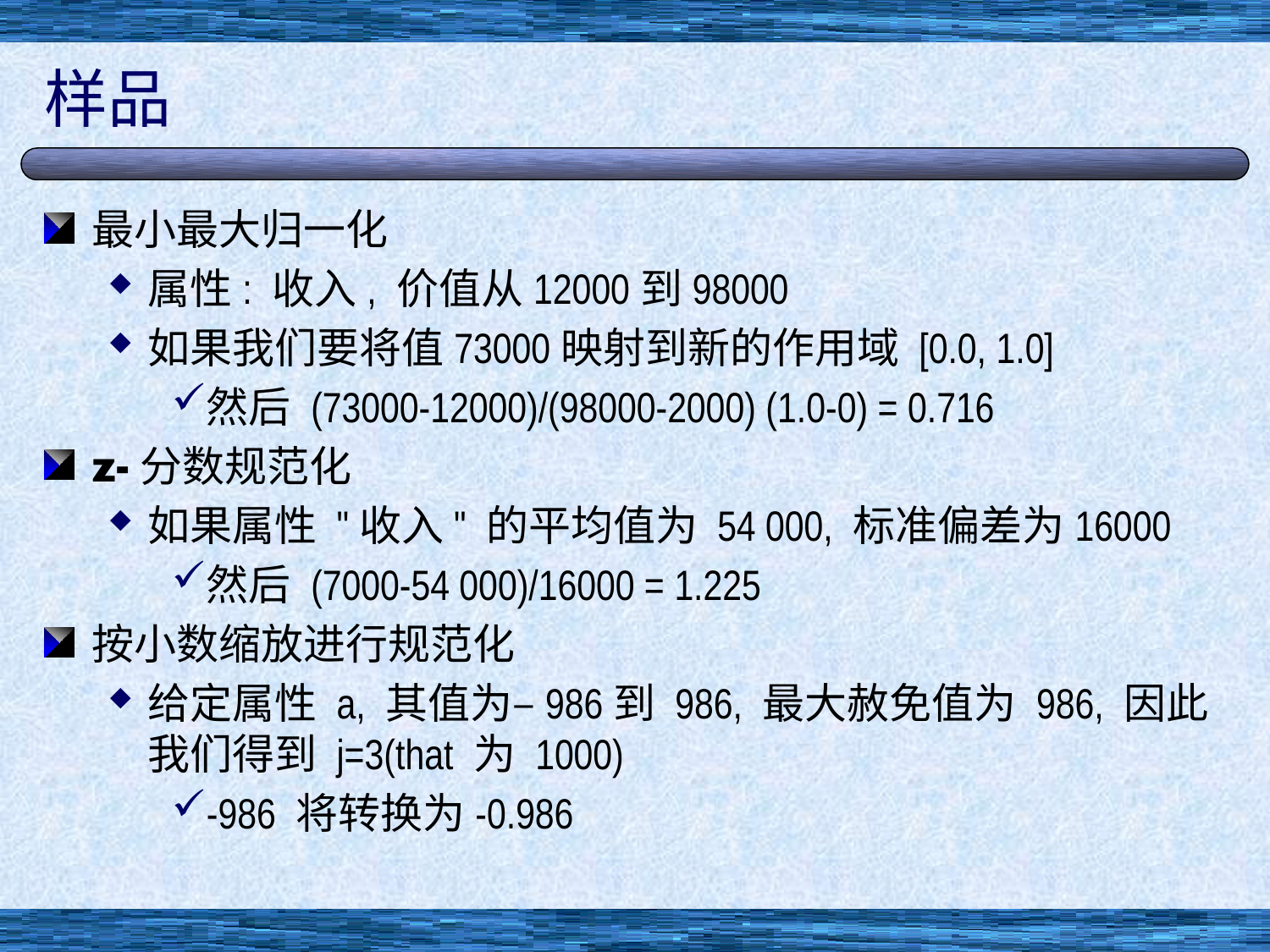

# 样品
最小最大归一化
属性: 收入, 价值从12000到98000
如果我们要将值73000映射到新的作用域 [0.0, 1.0]
然后 (73000-12000)/(98000-2000) (1.0-0) = 0.716
z-分数规范化
如果属性 "收入" 的平均值为 54 000, 标准偏差为16000
然后 (7000-54 000)/16000 = 1.225
按小数缩放进行规范化
给定属性 a, 其值为–986到 986, 最大赦免值为 986, 因此我们得到 j=3(that 为 1000)
-986 将转换为-0.986